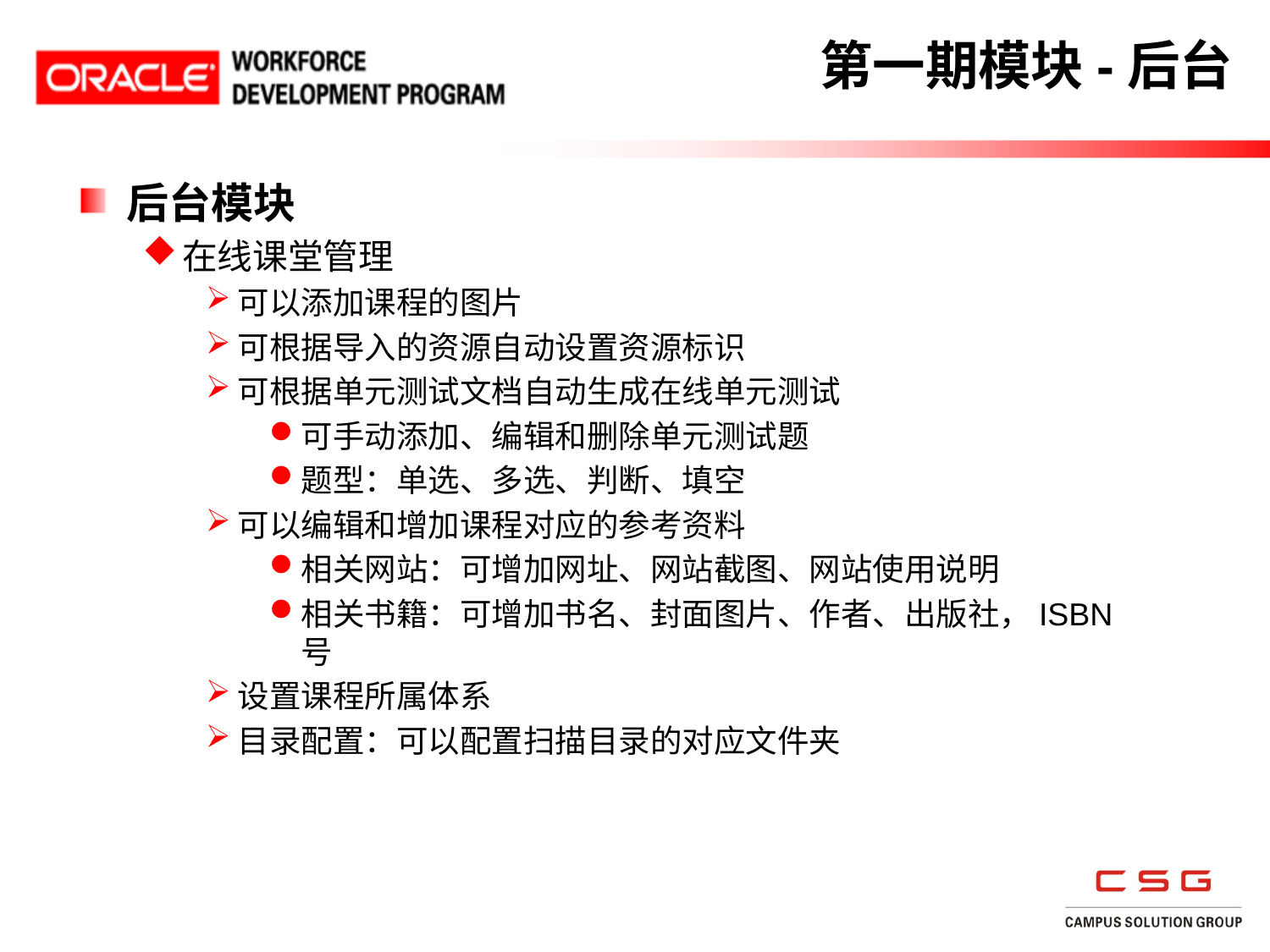

# 第一期模块-后台
后台模块
在线课堂管理
可以添加课程的图片
可根据导入的资源自动设置资源标识
可根据单元测试文档自动生成在线单元测试
可手动添加、编辑和删除单元测试题
题型：单选、多选、判断、填空
可以编辑和增加课程对应的参考资料
相关网站：可增加网址、网站截图、网站使用说明
相关书籍：可增加书名、封面图片、作者、出版社，ISBN号
设置课程所属体系
目录配置：可以配置扫描目录的对应文件夹